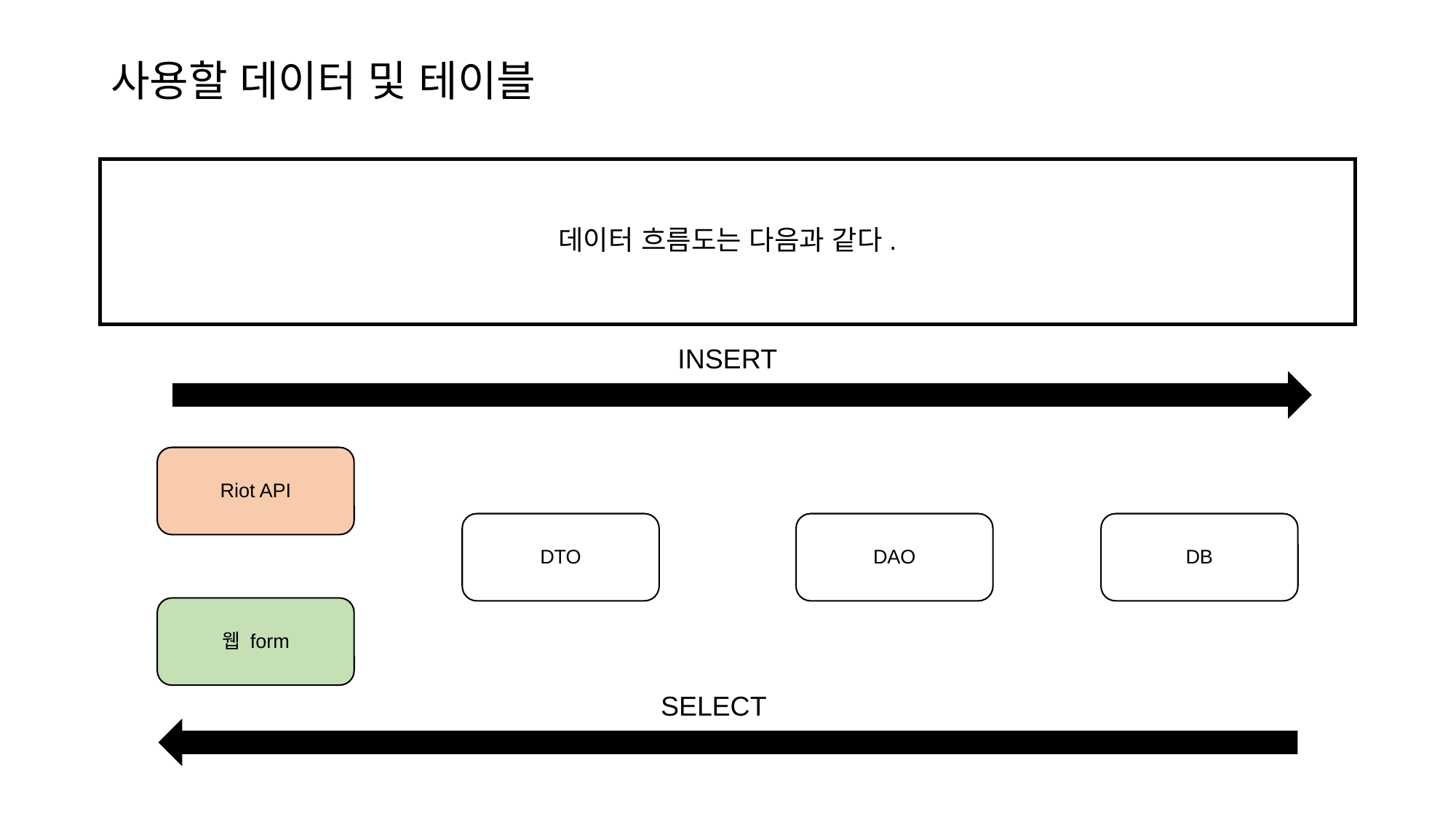

# 사용할 데이터 및 테이블
데이터 흐름도는 다음과 같다.
INSERT

Riot API
DTO
DAO
DB
웹 form
SELECT